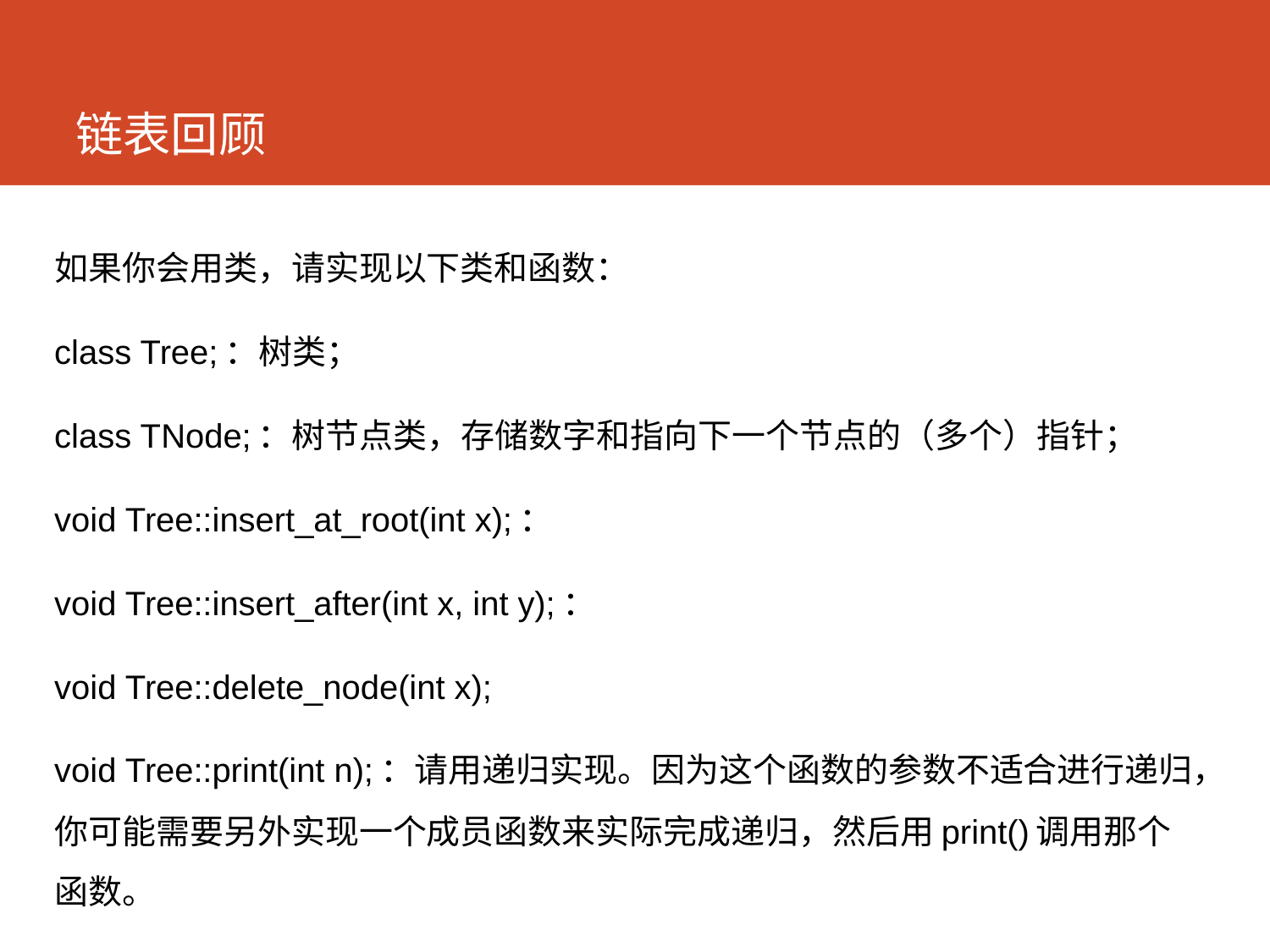

# 链表回顾
如果你会用类，请实现以下类和函数：
class Tree;：树类；
class TNode;：树节点类，存储数字和指向下一个节点的（多个）指针；
void Tree::insert_at_root(int x);：
void Tree::insert_after(int x, int y);：
void Tree::delete_node(int x);
void Tree::print(int n);：请用递归实现。因为这个函数的参数不适合进行递归，你可能需要另外实现一个成员函数来实际完成递归，然后用print()调用那个函数。